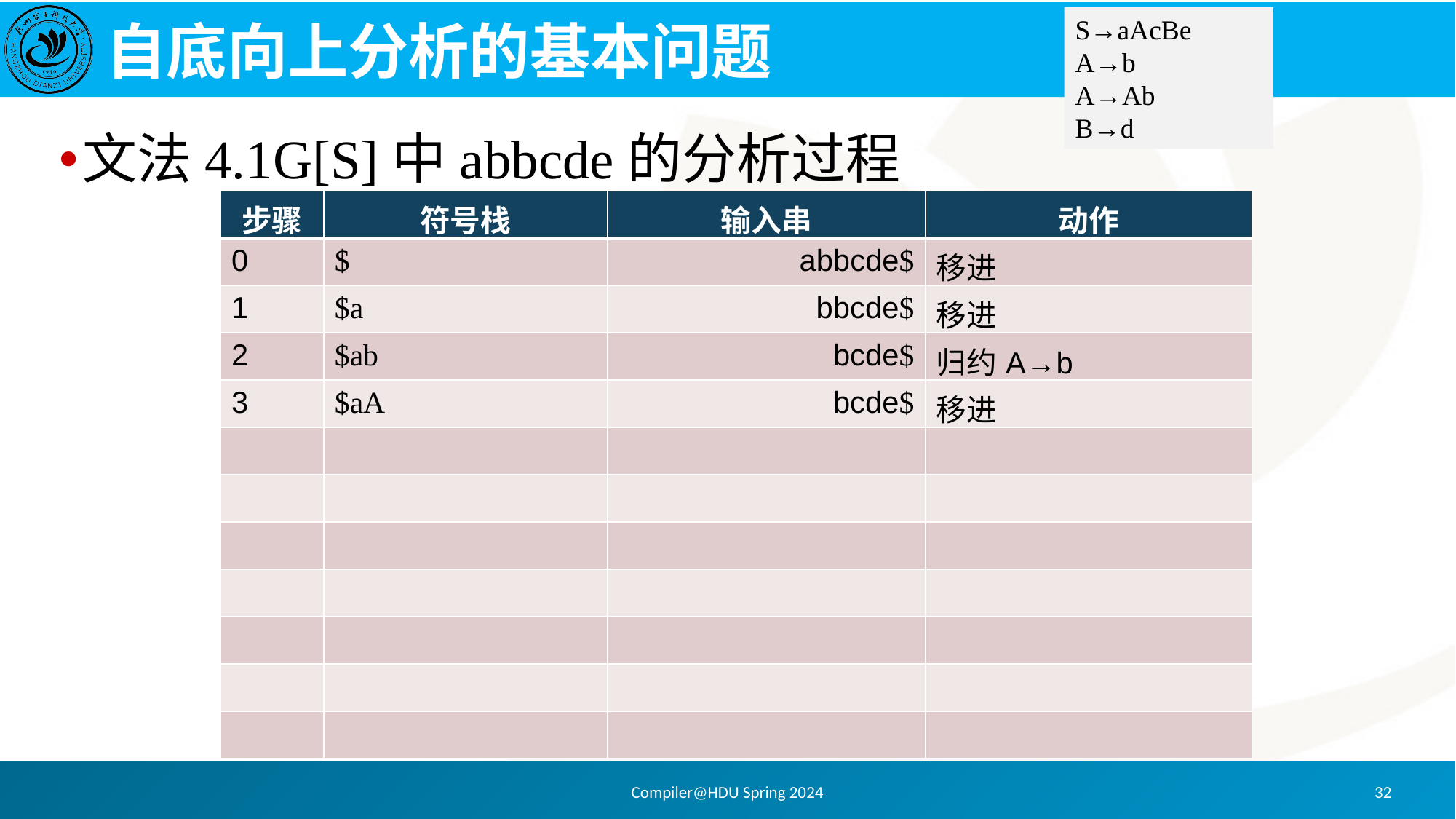

# 自底向上分析的基本问题
S→aAcBe
A→b
A→Ab
B→d
文法4.1G[S]中abbcde的分析过程

| 步骤 | 符号栈 | 输入串 | 动作 |
| --- | --- | --- | --- |
| 0 | $ | abbcde$ | 移进 |
| 1 | $a | bbcde$ | 移进 |
| 2 | $ab | bcde$ | 归约A→b |
| 3 | $aA | bcde$ | 移进 |
|  |  |  |  |
|  |  |  |  |
|  |  |  |  |
|  |  |  |  |
|  |  |  |  |
|  |  |  |  |
|  |  |  |  |
Compiler@HDU Spring 2024
32